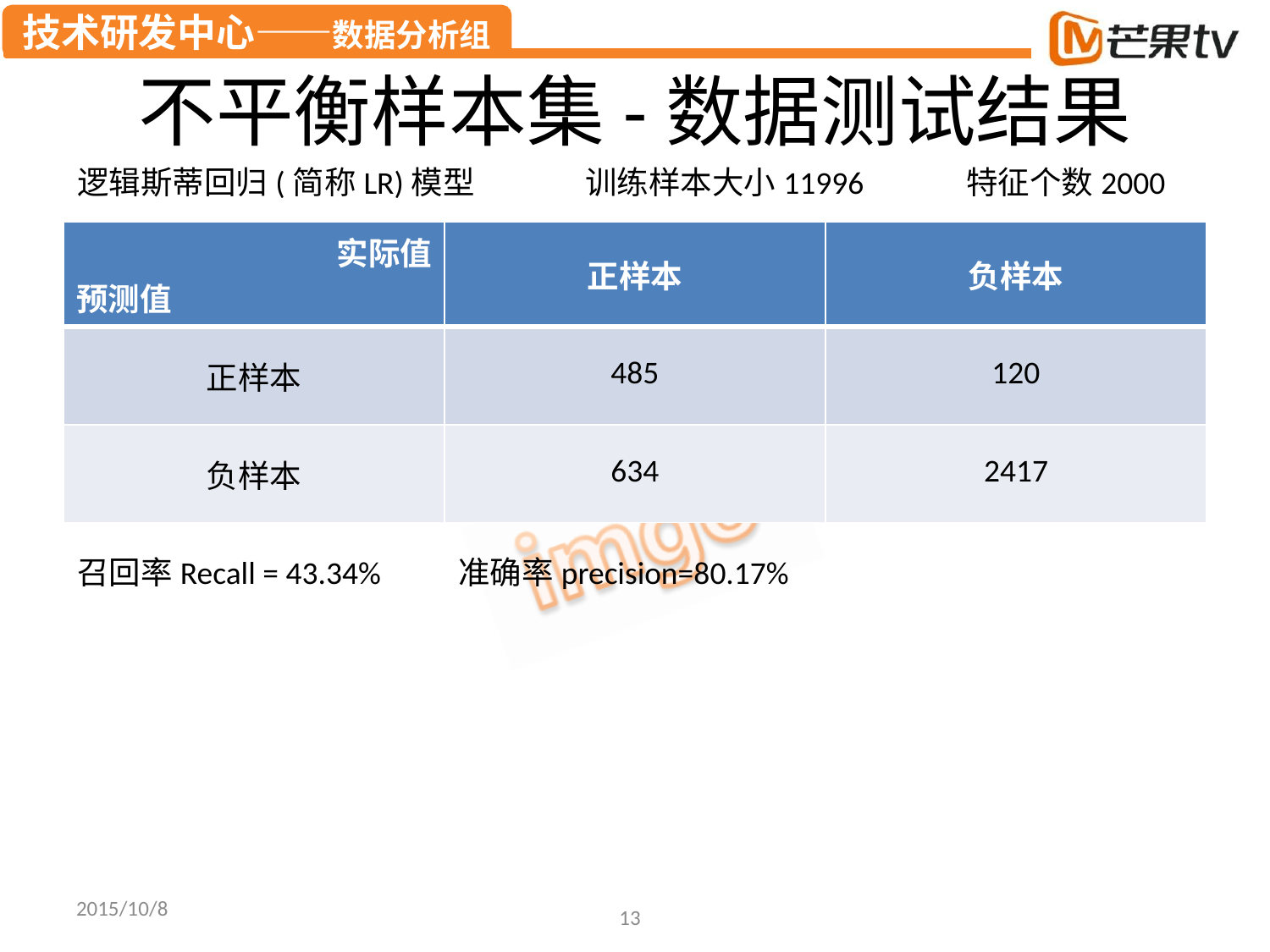

# 不平衡样本集-数据测试结果
逻辑斯蒂回归(简称LR)模型	训练样本大小11996	特征个数2000
| 实际值 预测值 | 正样本 | 负样本 |
| --- | --- | --- |
| 正样本 | 485 | 120 |
| 负样本 | 634 | 2417 |
召回率Recall = 43.34%	准确率precision=80.17%
2015/10/8
13